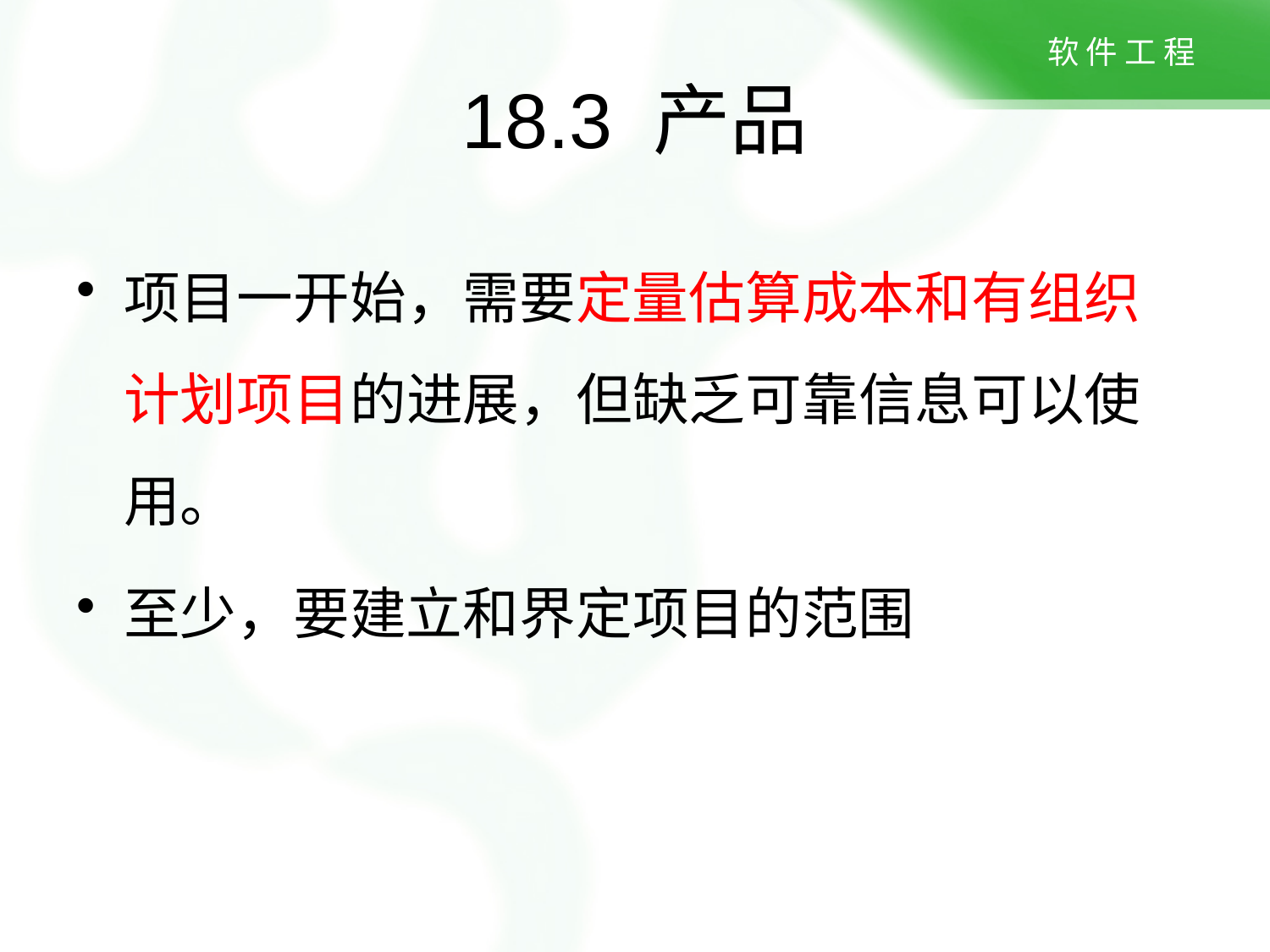

# 18.3 产品
项目一开始，需要定量估算成本和有组织计划项目的进展，但缺乏可靠信息可以使用。
至少，要建立和界定项目的范围